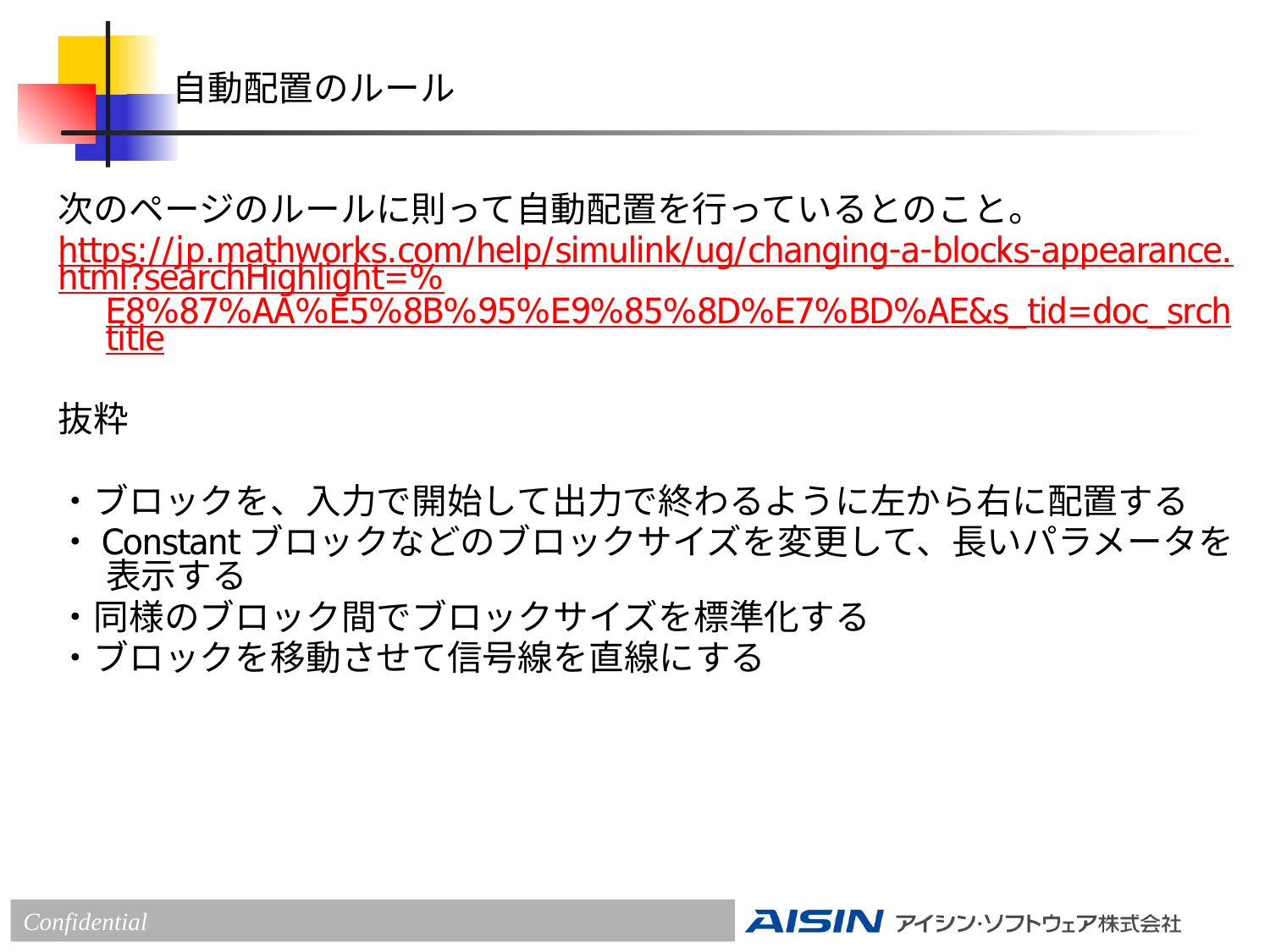

# 自動配置のルール
次のページのルールに則って自動配置を行っているとのこと。
https://jp.mathworks.com/help/simulink/ug/changing-a-blocks-appearance.html?searchHighlight=%E8%87%AA%E5%8B%95%E9%85%8D%E7%BD%AE&s_tid=doc_srchtitle

抜粋

・ブロックを、入力で開始して出力で終わるように左から右に配置する
・Constantブロックなどのブロックサイズを変更して、長いパラメータを表示する
・同様のブロック間でブロックサイズを標準化する
・ブロックを移動させて信号線を直線にする